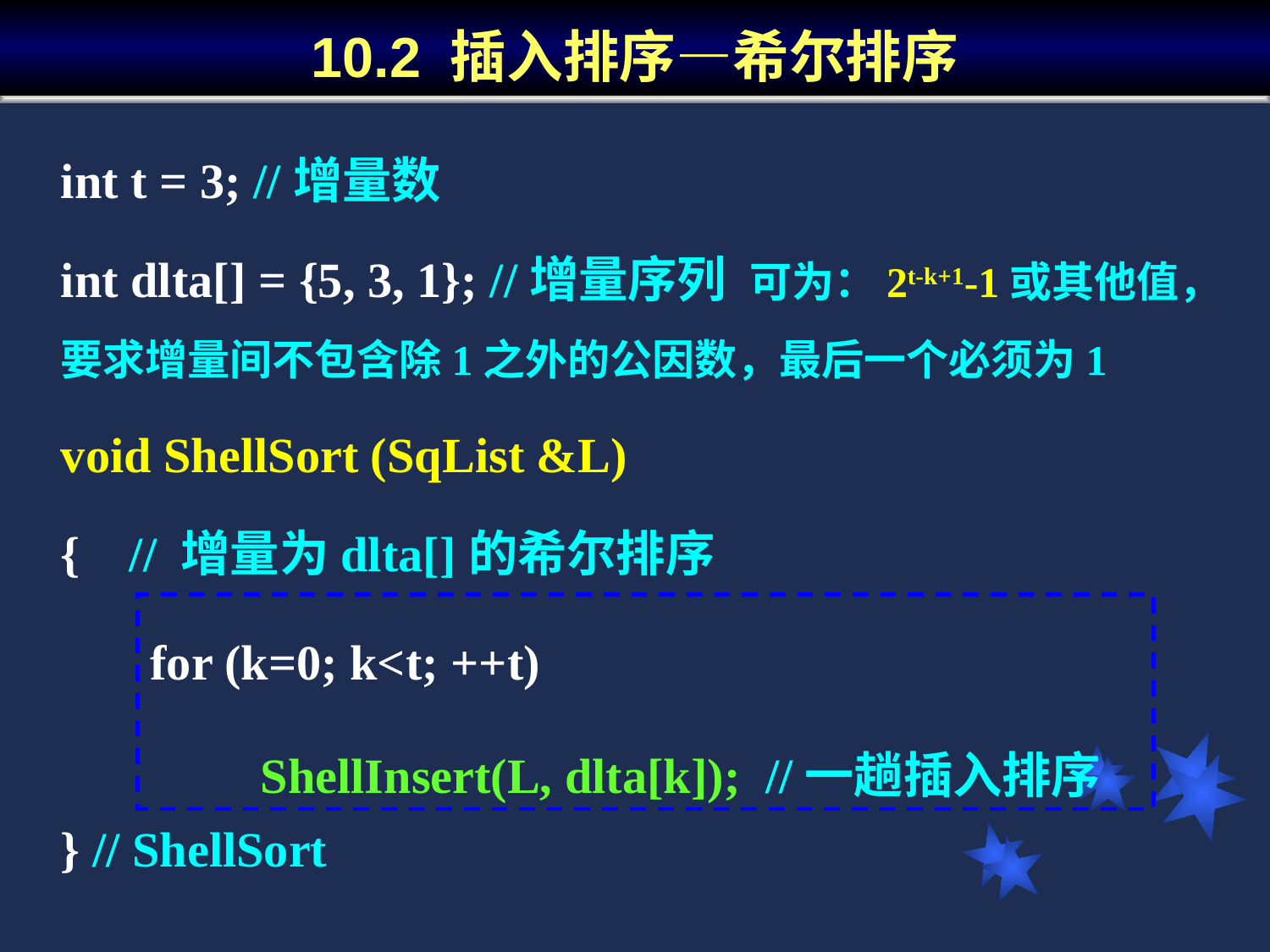

# 10.2 插入排序—希尔排序
int t = 3; //增量数
int dlta[] = {5, 3, 1}; //增量序列  可为：2t-k+1-1或其他值，要求增量间不包含除1之外的公因数，最后一个必须为1
void ShellSort (SqList &L)
{    // 增量为dlta[]的希尔排序

} // ShellSort
for (k=0; k<t; ++t)
         ShellInsert(L, dlta[k]);  //一趟插入排序